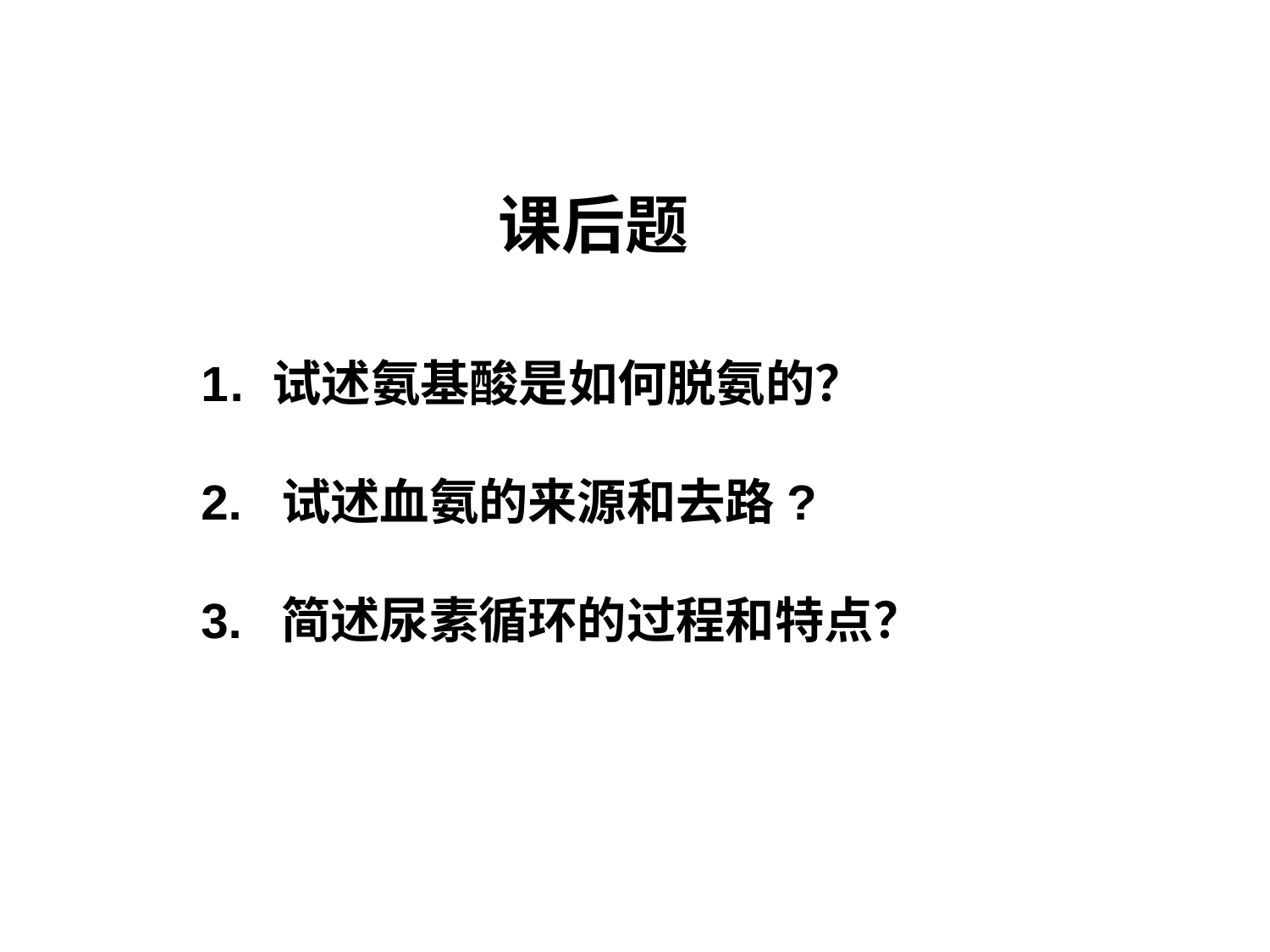

课后题
试述氨基酸是如何脱氨的？

2.  试述血氨的来源和去路?

3.  简述尿素循环的过程和特点？